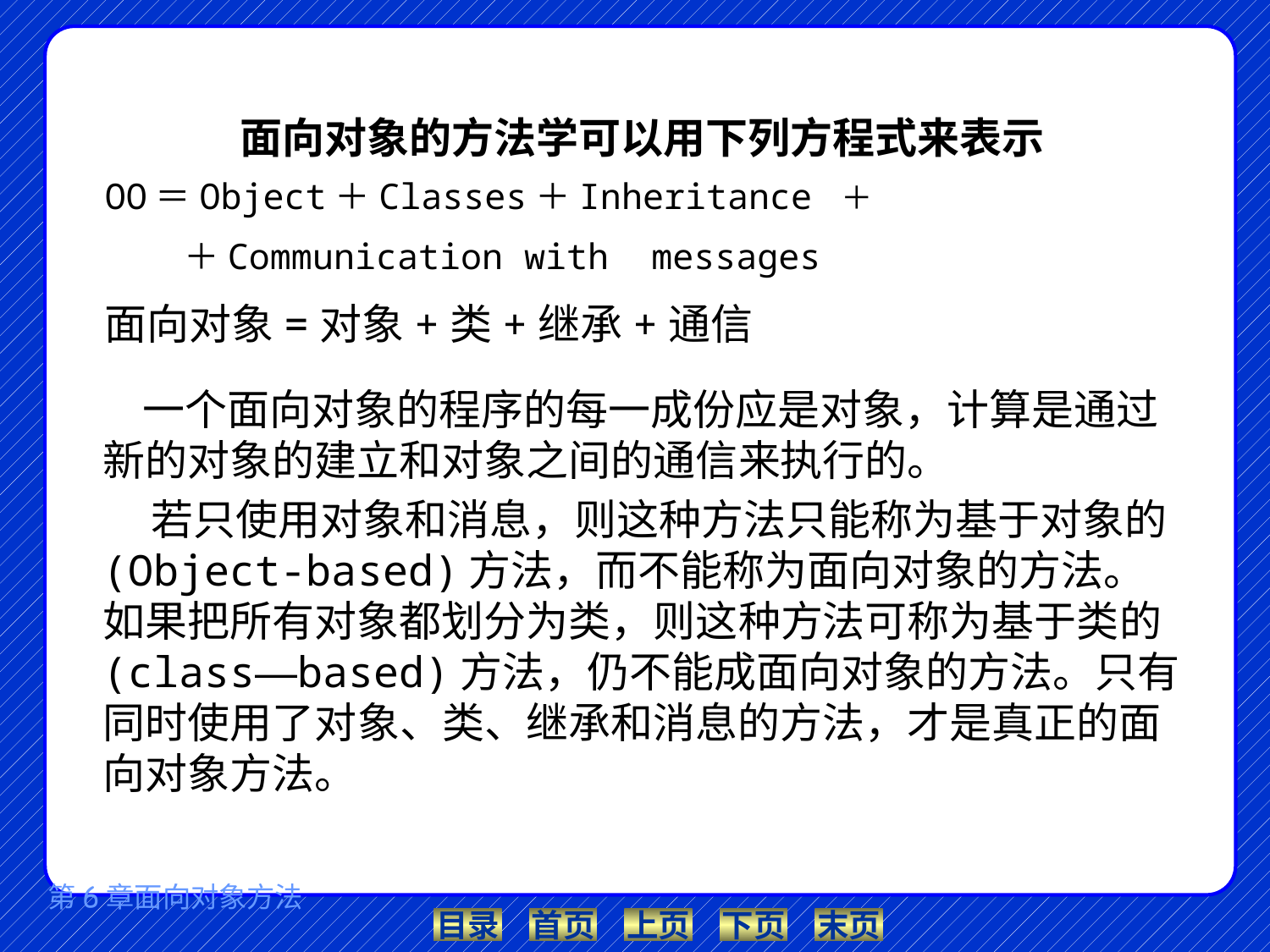

# 面向对象的方法学可以用下列方程式来表示
OO＝Object＋Classes＋Inheritance ＋
         ＋Communication with  messages
面向对象=对象+类+继承+通信
    一个面向对象的程序的每一成份应是对象，计算是通过新的对象的建立和对象之间的通信来执行的。
    若只使用对象和消息，则这种方法只能称为基于对象的(Object-based)方法，而不能称为面向对象的方法。如果把所有对象都划分为类，则这种方法可称为基于类的(class—based)方法，仍不能成面向对象的方法。只有同时使用了对象、类、继承和消息的方法，才是真正的面向对象方法。
第6章面向对象方法